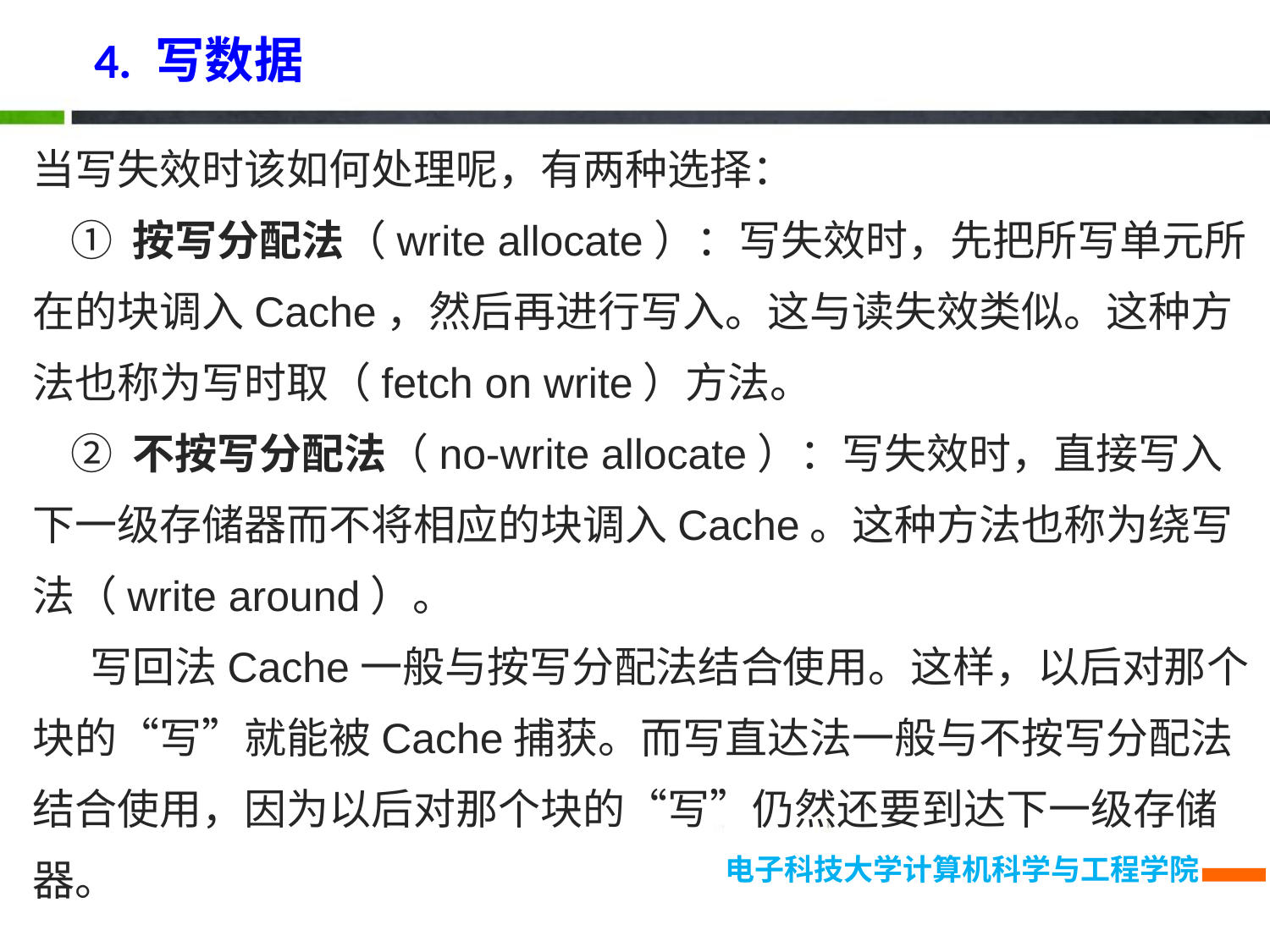

4. 写数据
当写失效时该如何处理呢，有两种选择：
    ① 按写分配法（write allocate）：写失效时，先把所写单元所在的块调入Cache，然后再进行写入。这与读失效类似。这种方法也称为写时取（fetch on write）方法。
    ② 不按写分配法（no-write allocate）：写失效时，直接写入下一级存储器而不将相应的块调入Cache。这种方法也称为绕写法（write around）。
     写回法Cache一般与按写分配法结合使用。这样，以后对那个块的“写”就能被Cache捕获。而写直达法一般与不按写分配法结合使用，因为以后对那个块的“写”仍然还要到达下一级存储器。
46